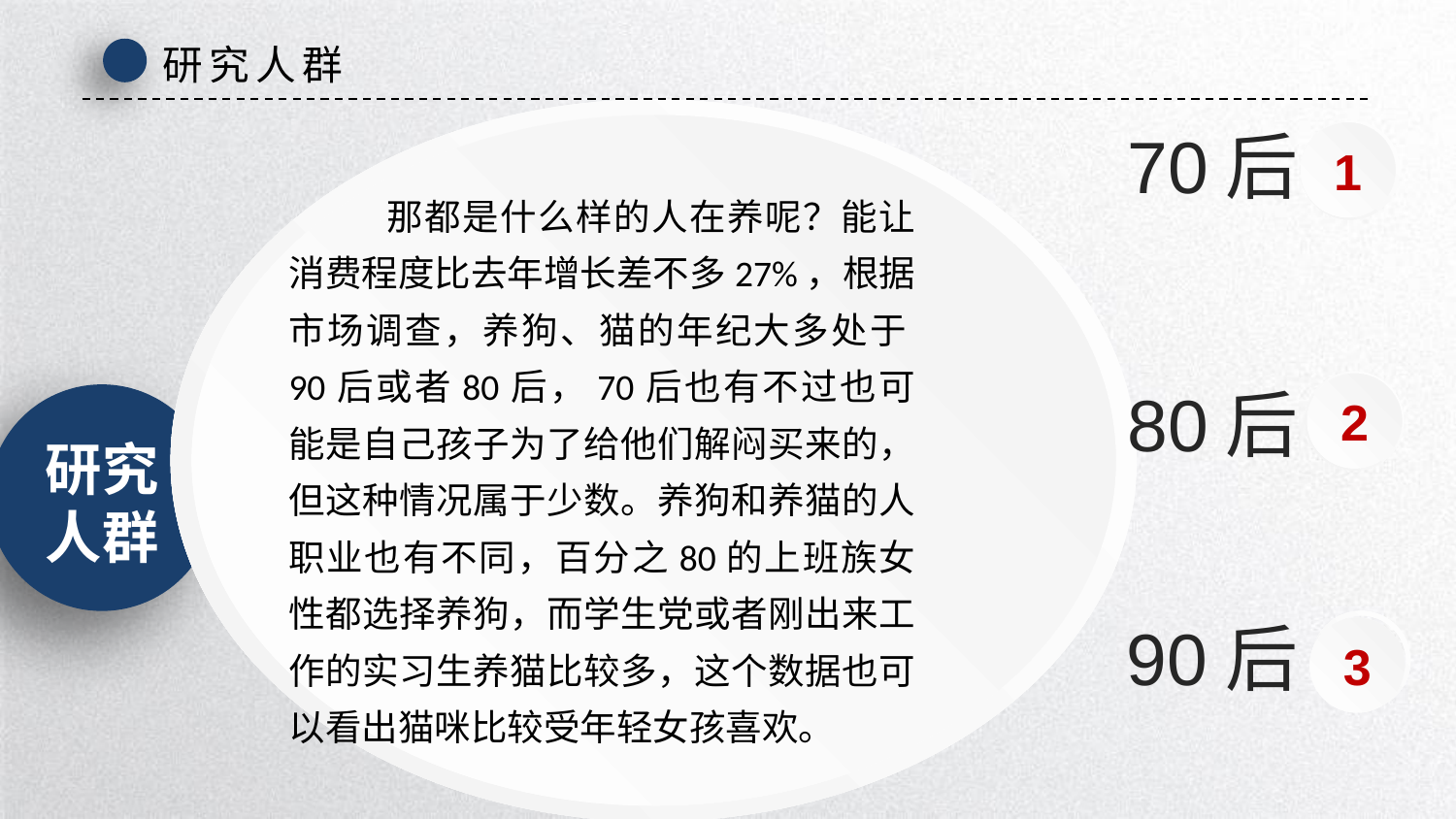

研究人群

70后

1
         那都是什么样的人在养呢？能让消费程度比去年增长差不多27%，根据市场调查，养狗、猫的年纪大多处于90后或者80后，70后也有不过也可能是自己孩子为了给他们解闷买来的，但这种情况属于少数。养狗和养猫的人职业也有不同，百分之80的上班族女性都选择养狗，而学生党或者刚出来工作的实习生养猫比较多，这个数据也可以看出猫咪比较受年轻女孩喜欢。

2
80后

研究
人群

3
90后